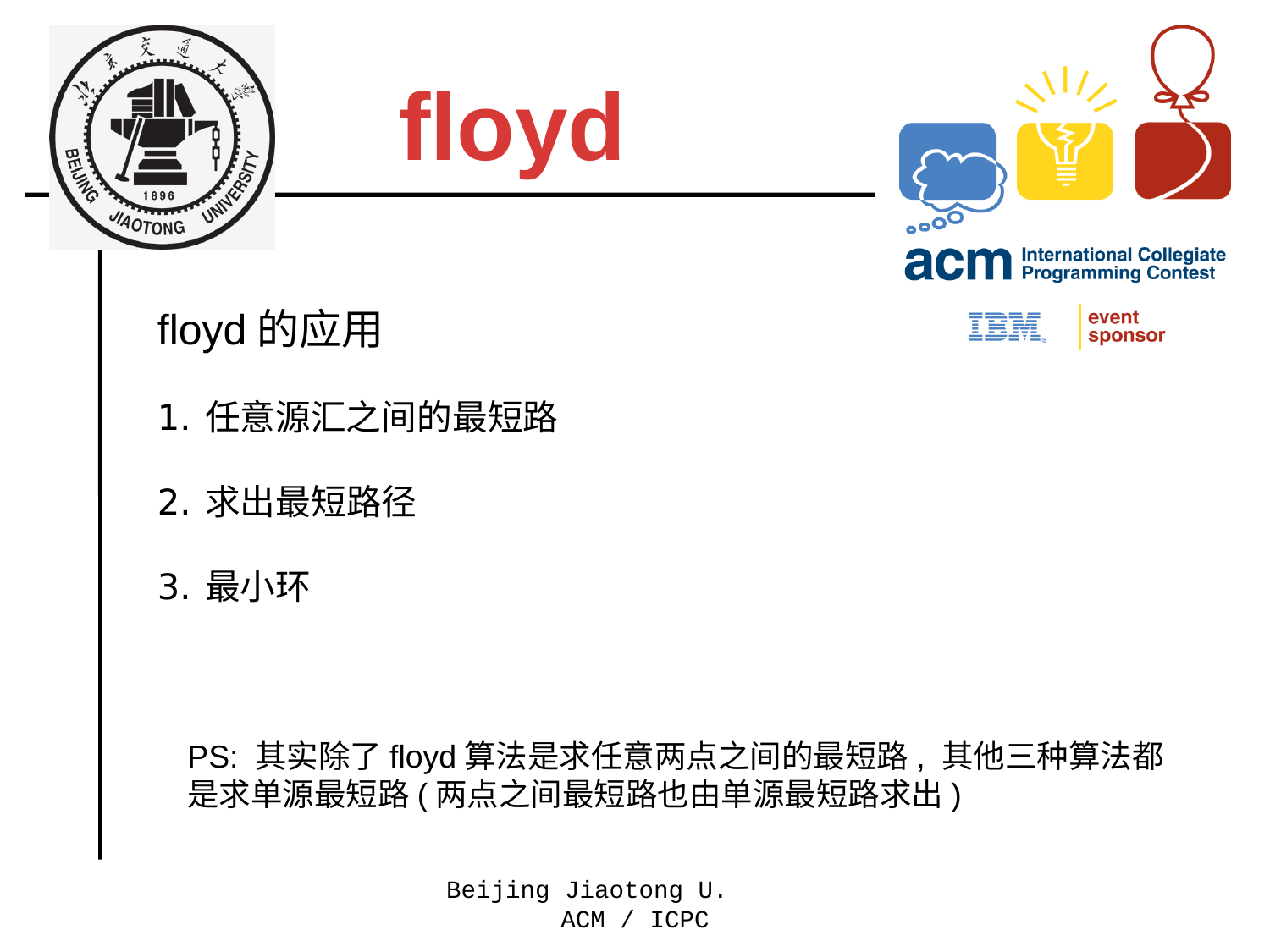

floyd

floyd的应用

任意源汇之间的最短路

求出最短路径

最小环
PS: 其实除了floyd算法是求任意两点之间的最短路, 其他三种算法都是求单源最短路(两点之间最短路也由单源最短路求出)